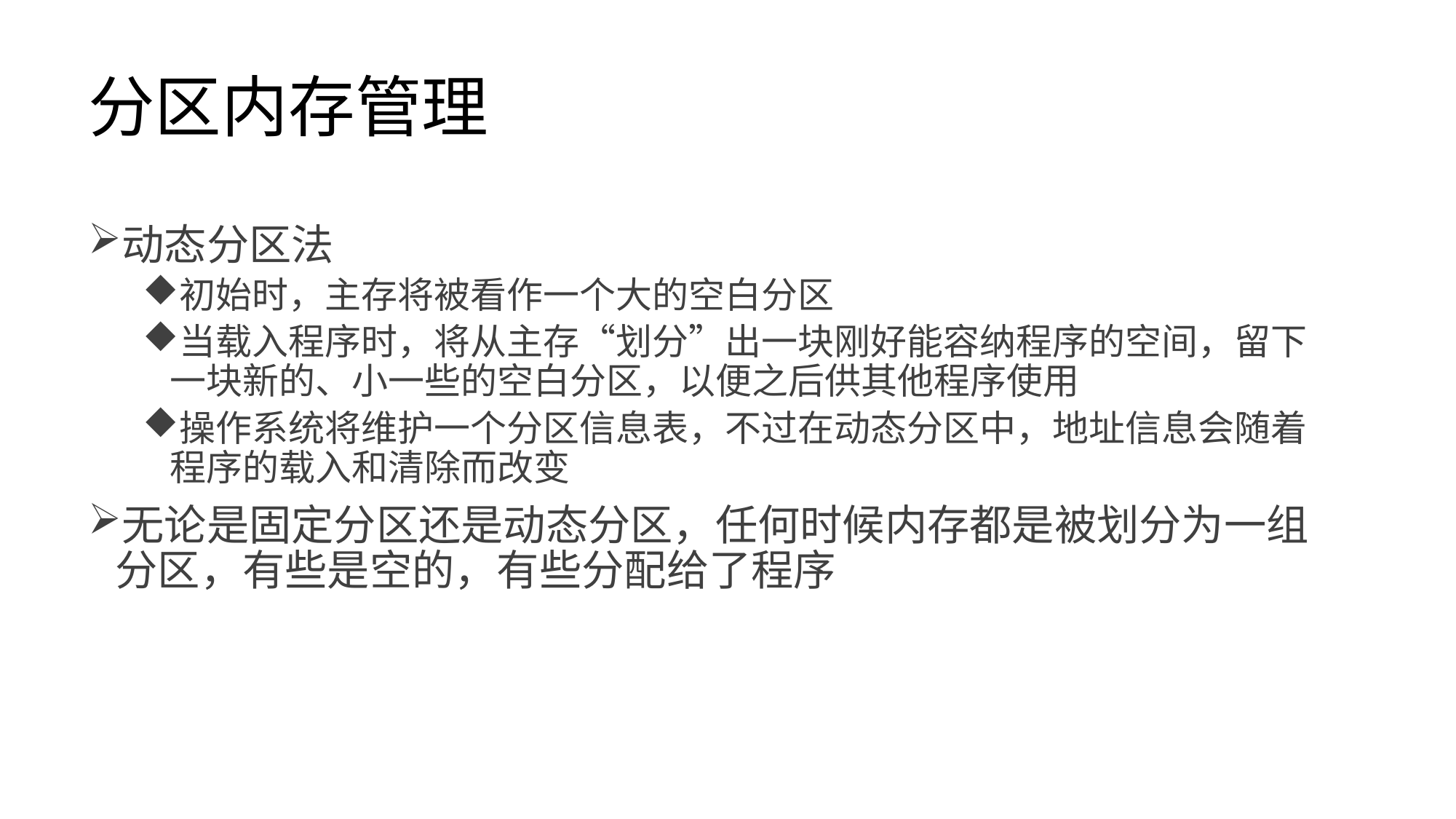

# 分区内存管理
动态分区法
初始时，主存将被看作一个大的空白分区
当载入程序时，将从主存“划分”出一块刚好能容纳程序的空间，留下一块新的、小一些的空白分区，以便之后供其他程序使用
操作系统将维护一个分区信息表，不过在动态分区中，地址信息会随着程序的载入和清除而改变
无论是固定分区还是动态分区，任何时候内存都是被划分为一组分区，有些是空的，有些分配给了程序